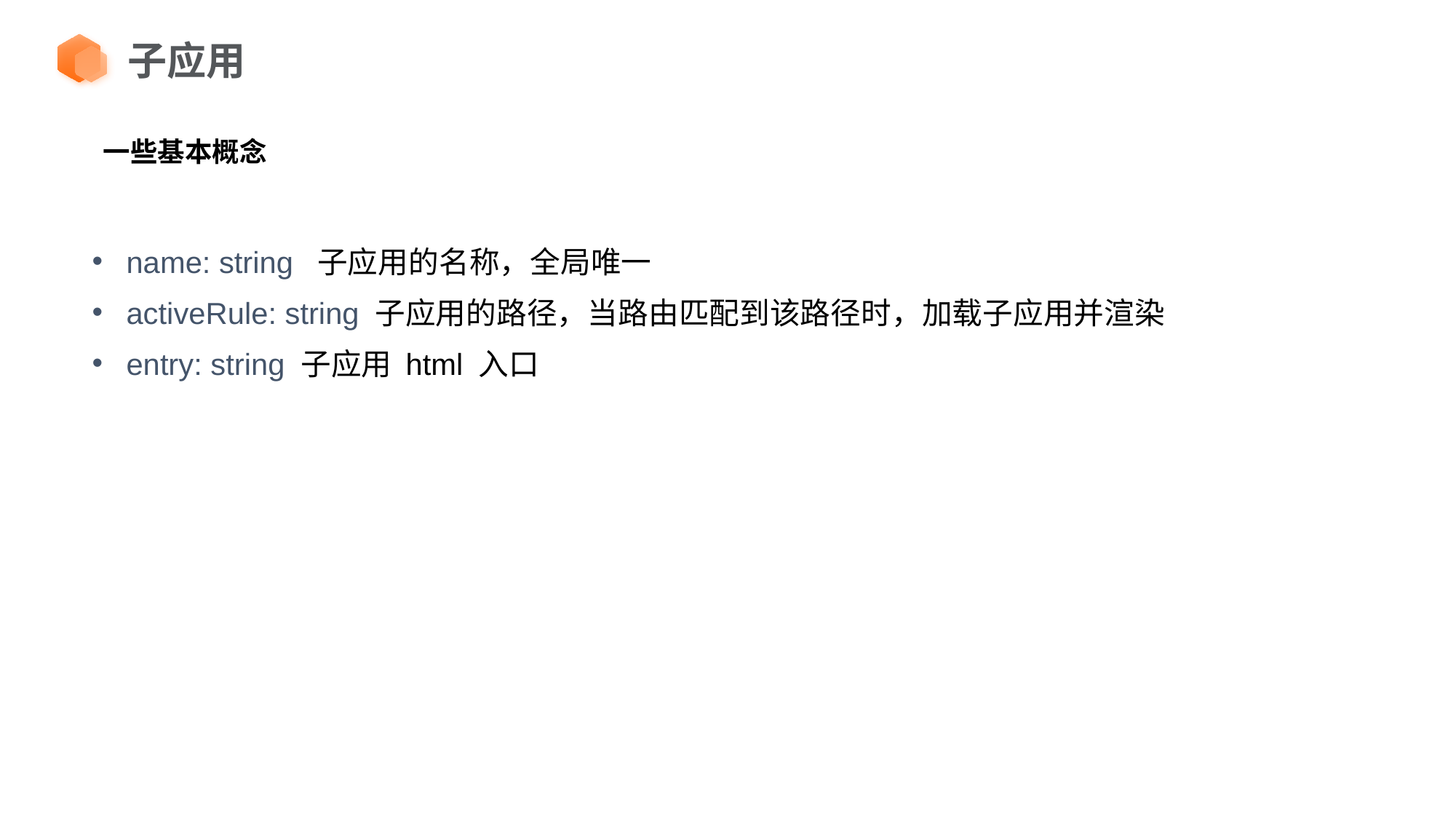

子应用
一些基本概念
name: string  子应用的名称，全局唯一
activeRule: string 子应用的路径，当路由匹配到该路径时，加载子应用并渲染
entry: string 子应用 html 入口